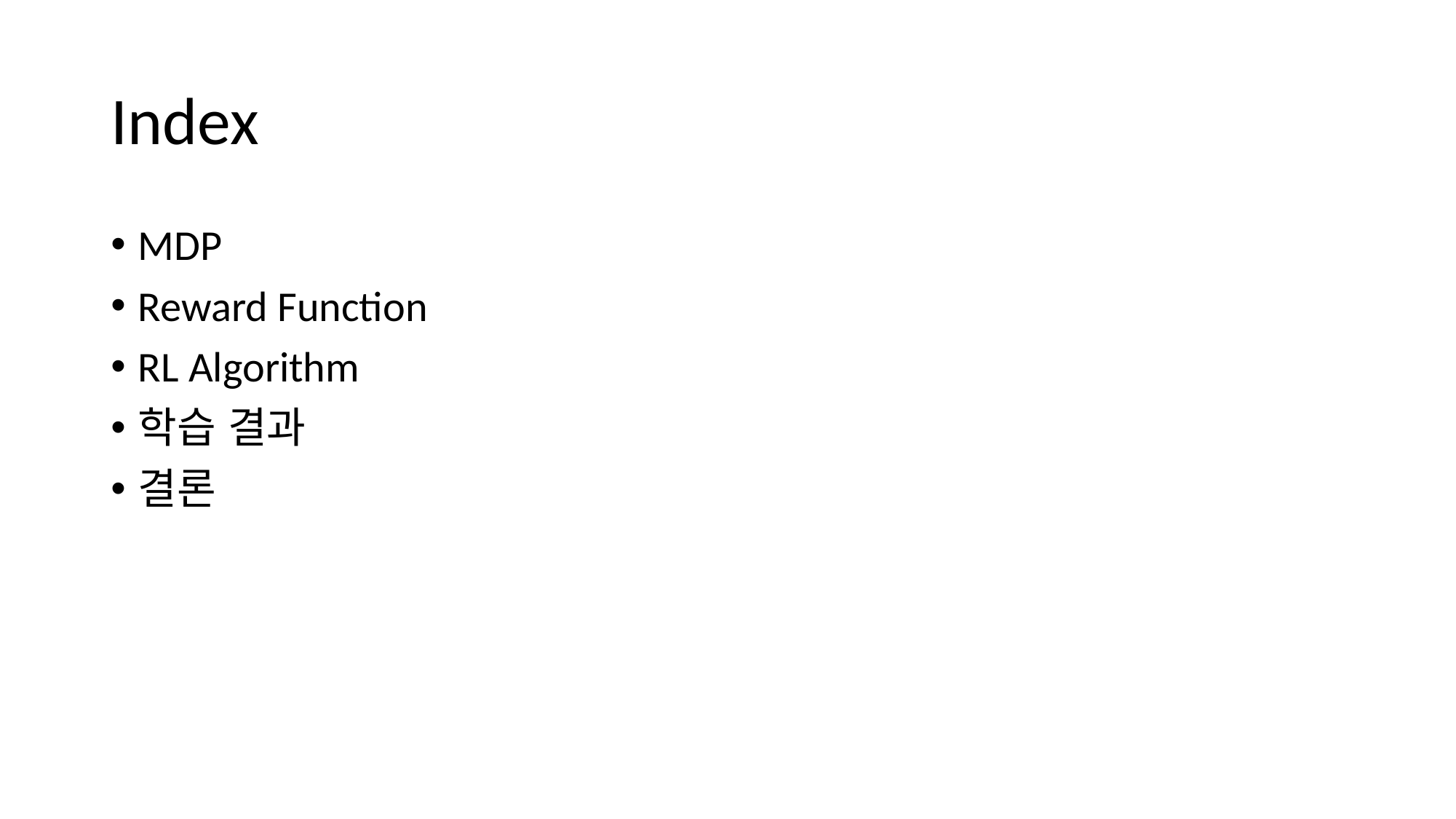

# Index
MDP
Reward Function
RL Algorithm
학습 결과
결론